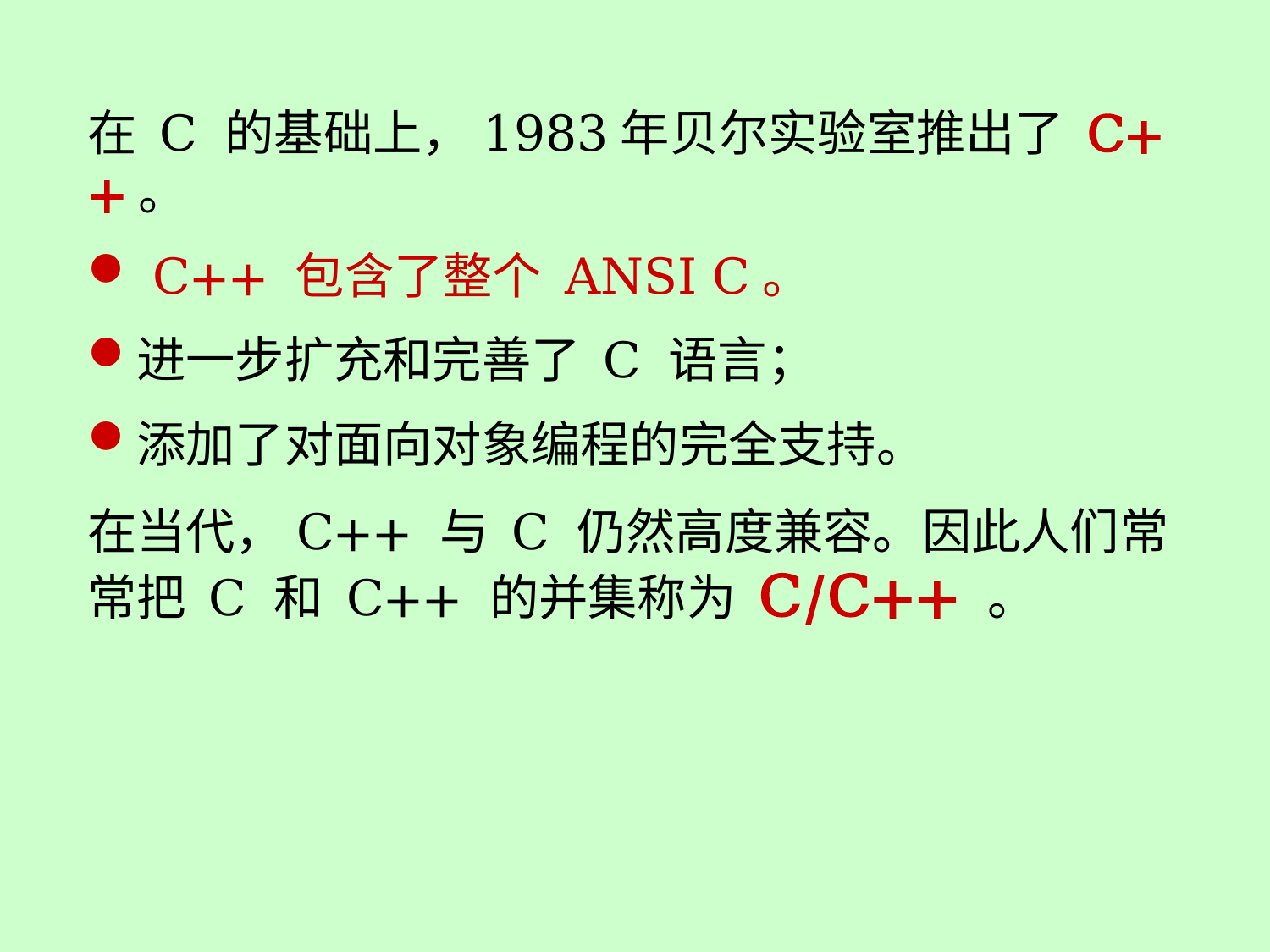

在 C 的基础上，1983年贝尔实验室推出了 C++。
 C++ 包含了整个 ANSI C。
进一步扩充和完善了 C 语言；
添加了对面向对象编程的完全支持。
在当代，C++ 与 C 仍然高度兼容。因此人们常常把 C 和 C++ 的并集称为 C/C++ 。

27